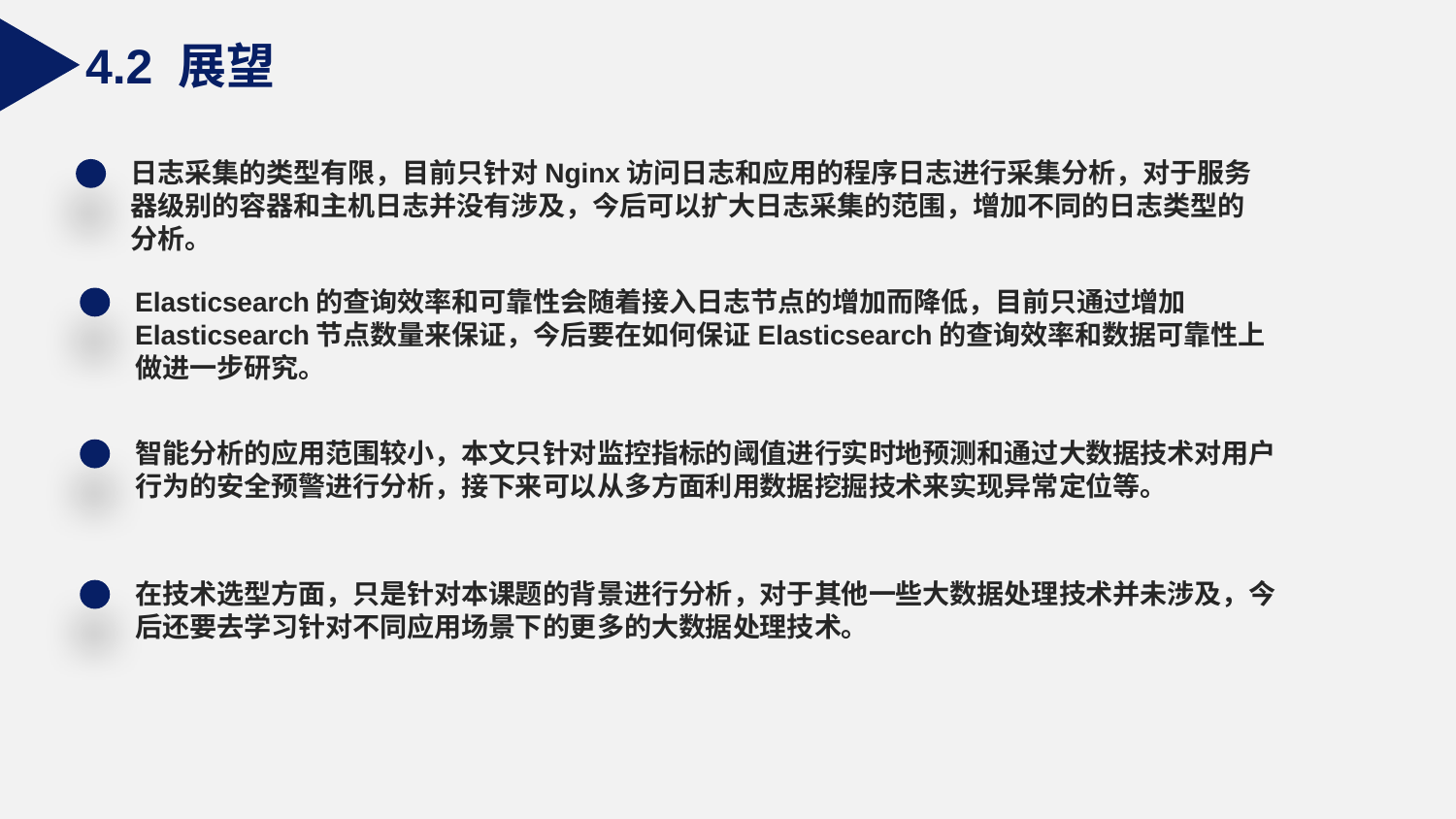

4.2 展望

日志采集的类型有限，目前只针对Nginx访问日志和应用的程序日志进行采集分析，对于服务器级别的容器和主机日志并没有涉及，今后可以扩大日志采集的范围，增加不同的日志类型的分析。

Elasticsearch的查询效率和可靠性会随着接入日志节点的增加而降低，目前只通过增加Elasticsearch节点数量来保证，今后要在如何保证Elasticsearch的查询效率和数据可靠性上做进一步研究。

智能分析的应用范围较小，本文只针对监控指标的阈值进行实时地预测和通过大数据技术对用户行为的安全预警进行分析，接下来可以从多方面利用数据挖掘技术来实现异常定位等。

在技术选型方面，只是针对本课题的背景进行分析，对于其他一些大数据处理技术并未涉及，今后还要去学习针对不同应用场景下的更多的大数据处理技术。